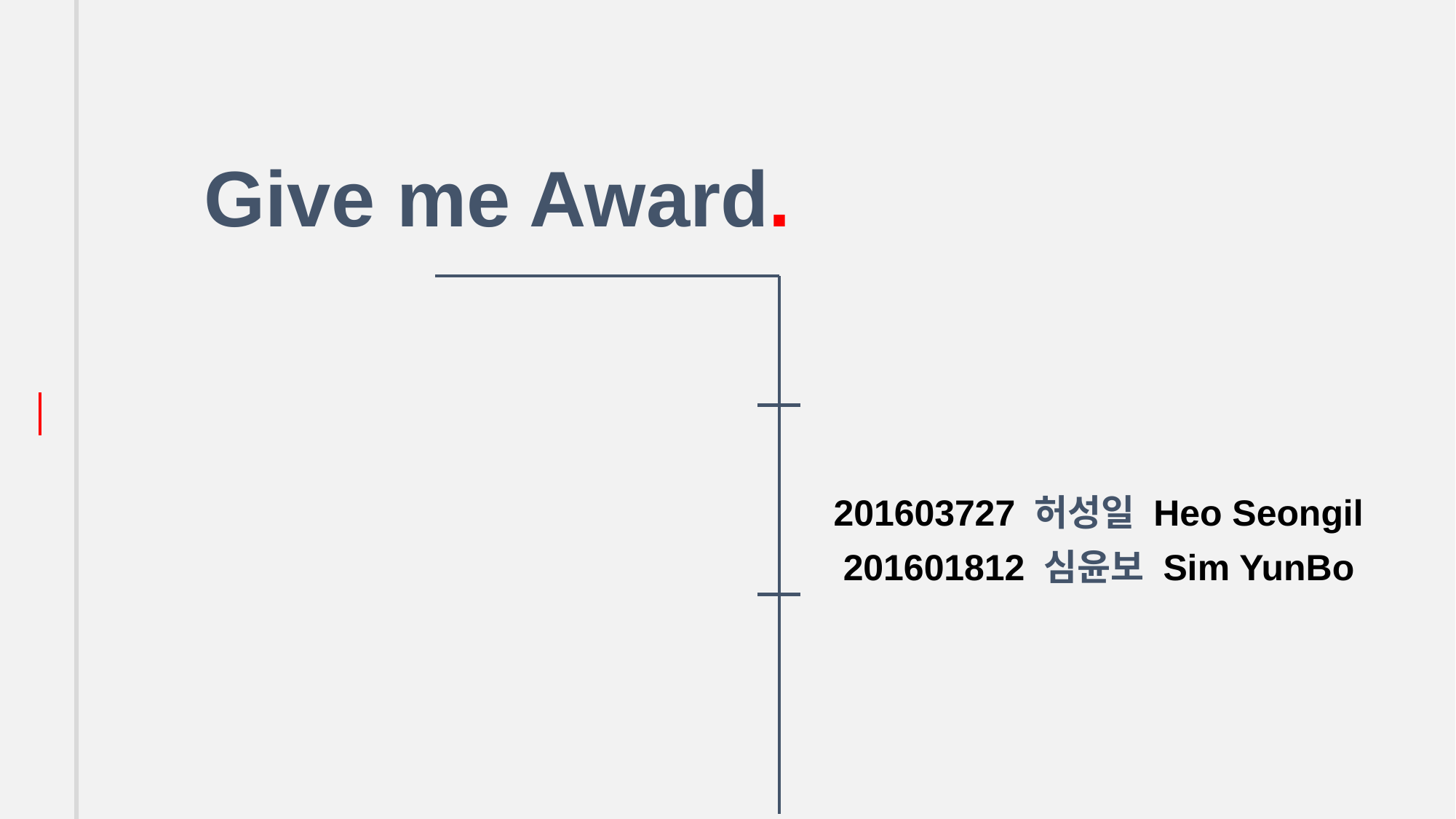

Give me Award.

201603727 허성일 Heo Seongil
201601812 심윤보 Sim YunBo